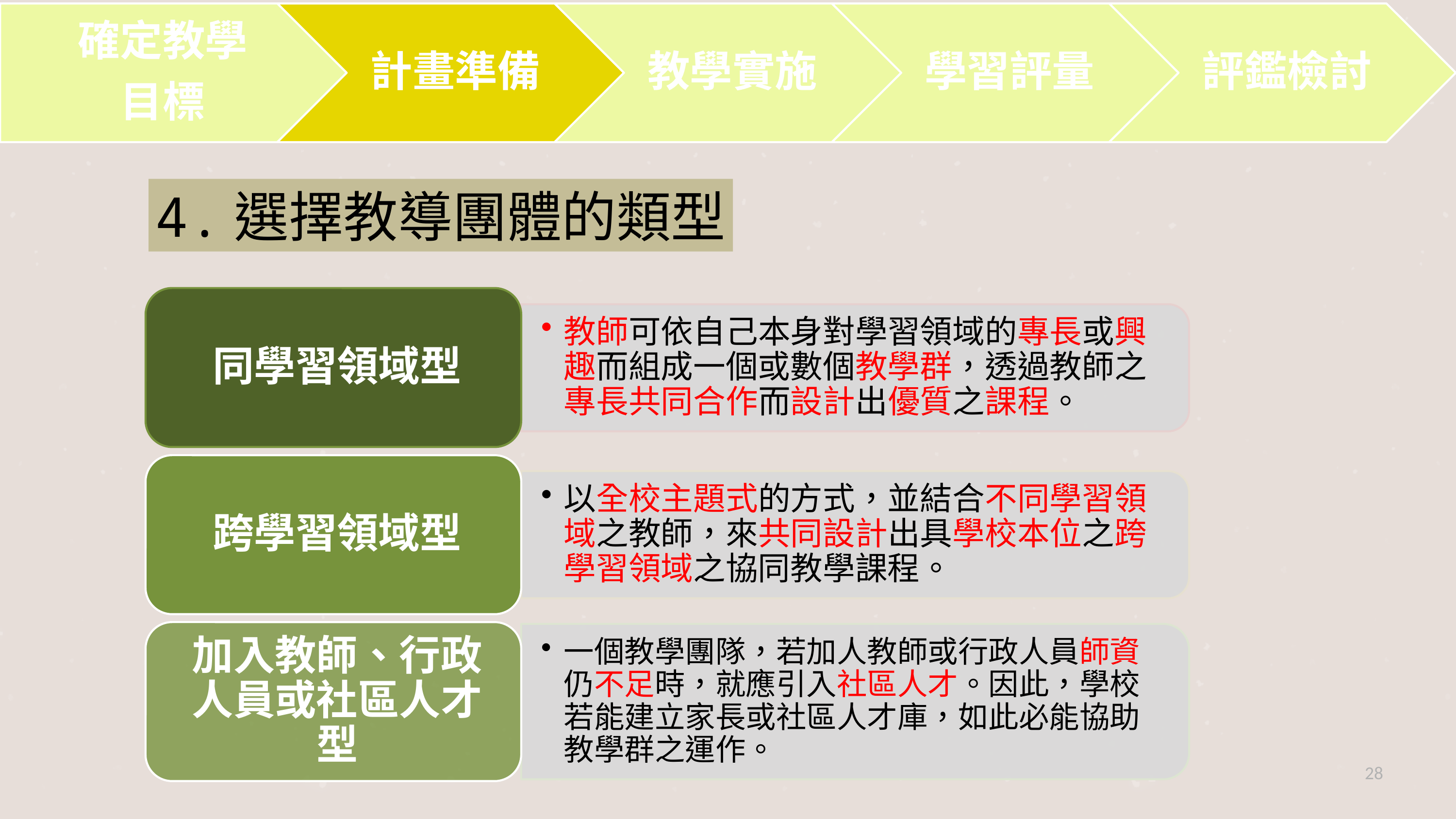

確定教學
目標
計畫準備
教學實施
學習評量
評鑑檢討
4.選擇教導團體的類型
教師可依自己本身對學習領域的專長或興趣而組成一個或數個教學群，透過教師之專長共同合作而設計出優質之課程。
同學習領域型
以全校主題式的方式，並結合不同學習領域之教師，來共同設計出具學校本位之跨學習領域之協同教學課程。
跨學習領域型
一個教學團隊，若加人教師或行政人員師資仍不足時，就應引入社區人才。因此，學校若能建立家長或社區人才庫，如此必能協助教學群之運作。
加入教師、行政人員或社區人才型
28